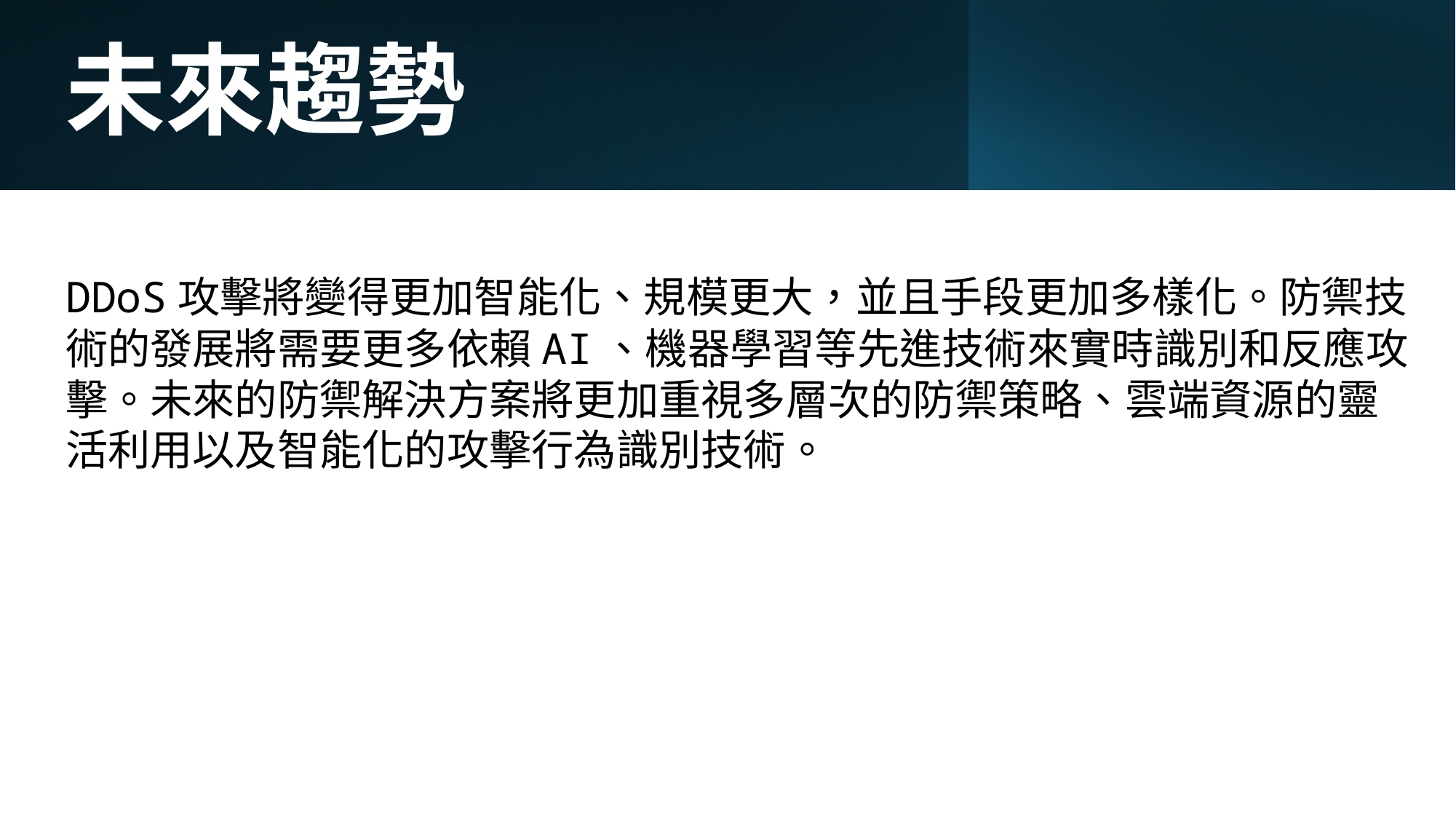

# 未來趨勢
DDoS攻擊將變得更加智能化、規模更大，並且手段更加多樣化。防禦技術的發展將需要更多依賴AI、機器學習等先進技術來實時識別和反應攻擊。未來的防禦解決方案將更加重視多層次的防禦策略、雲端資源的靈活利用以及智能化的攻擊行為識別技術。
DDoS 攻擊將變得更加智能化、規模更大，並且手段更加多樣化。防禦技術的發展將需要更多依賴 AI、機器學習等先進技術來實時識別和反應攻擊。未來的防禦解決方案將更加重視多層次的防禦策略、雲端資源的靈活利用以及智能化的攻擊行為識別技術。